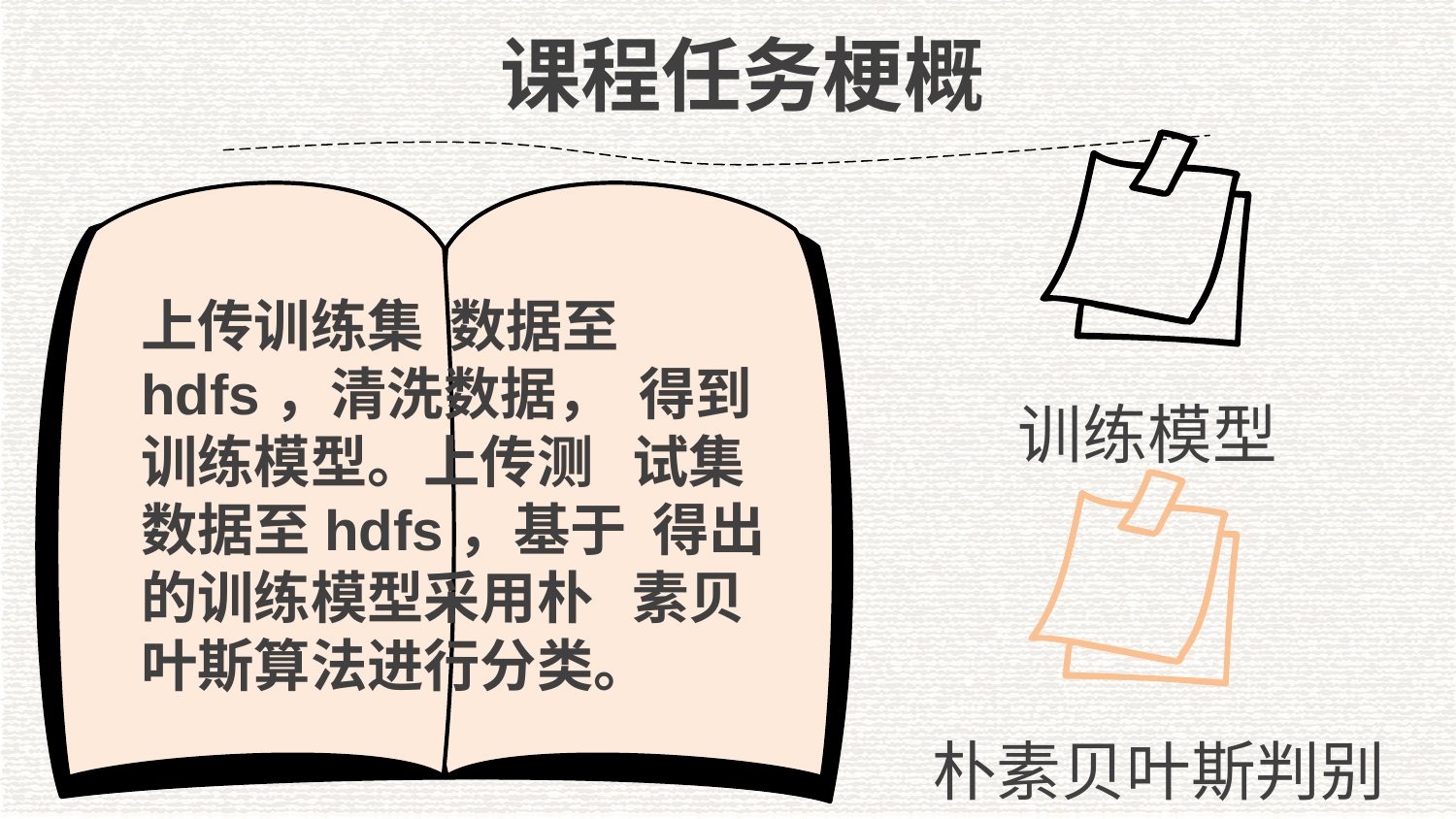

课程任务梗概

训练模型

上传训练集  数据至hdfs，清洗数据，  得到训练模型。上传测   试集数据至hdfs，基于  得出的训练模型采用朴   素贝叶斯算法进行分类。

朴素贝叶斯判别